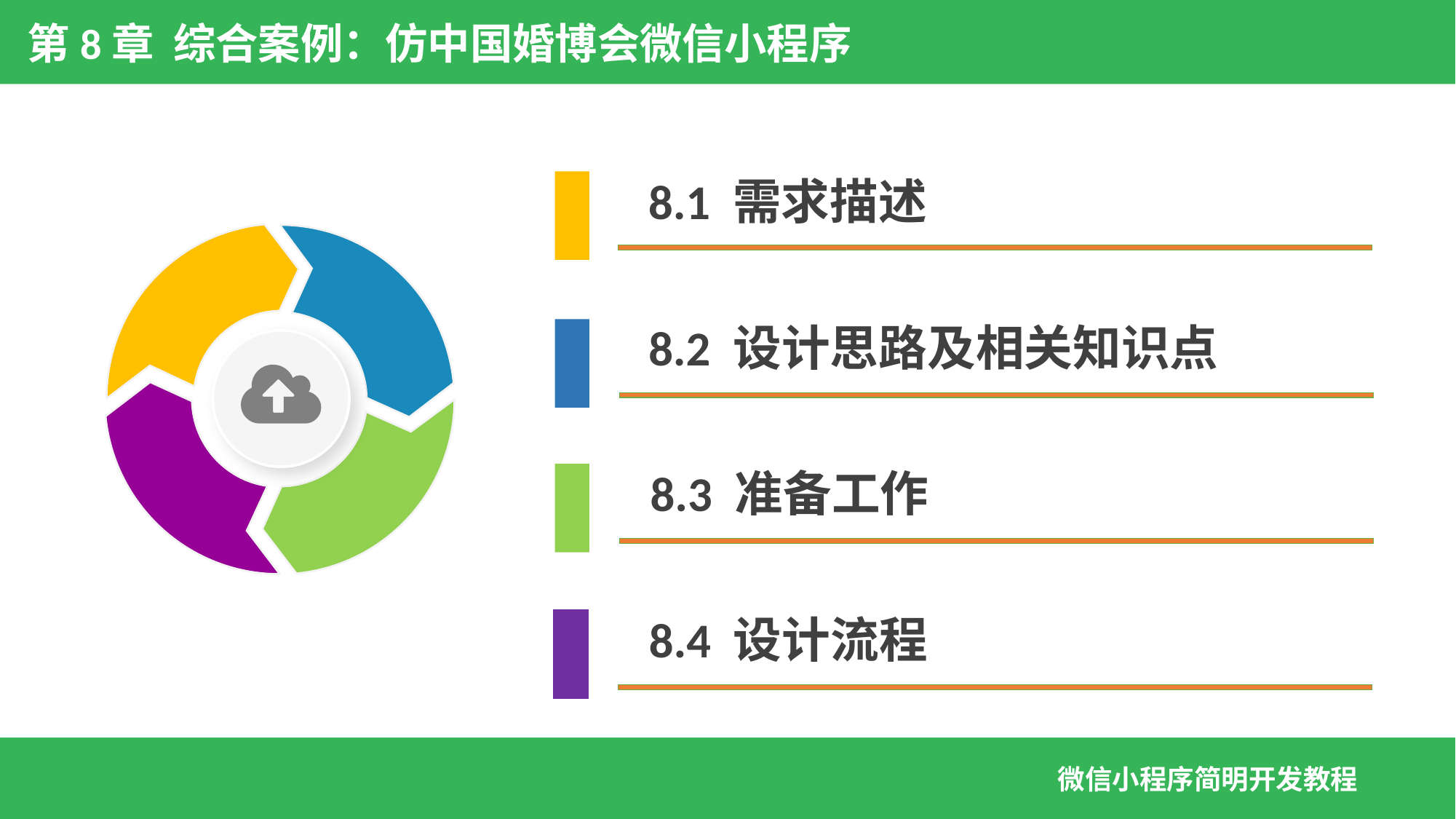

第8章  综合案例：仿中国婚博会微信小程序

8.1 需求描述

8.2 设计思路及相关知识点

8.3 准备工作

8.4 设计流程

微信小程序简明开发教程